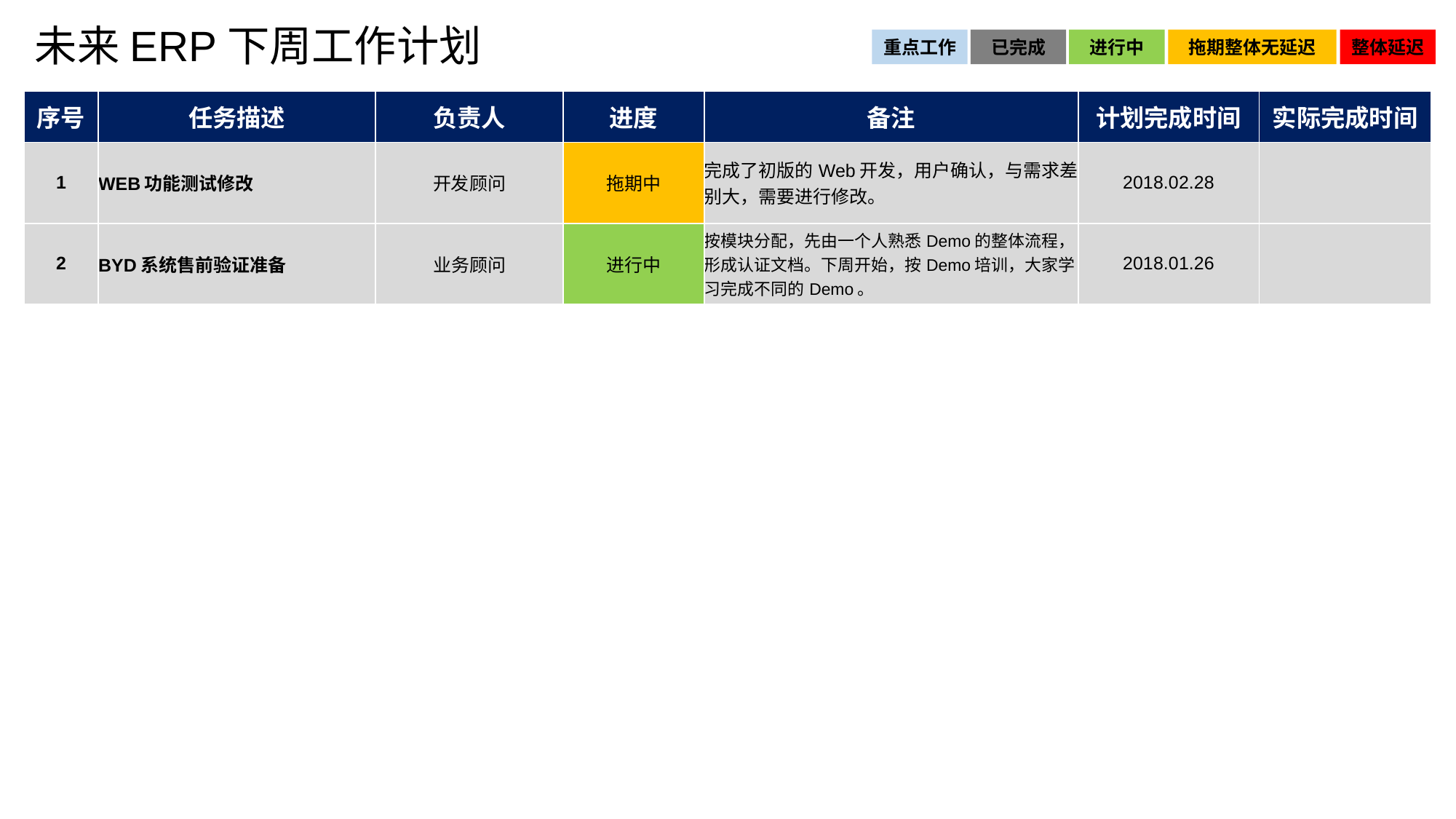

未来ERP下周工作计划
重点工作
已完成
进行中
拖期整体无延迟
整体延迟
| 序号 | 任务描述 | 负责人 | 进度 | 备注 | 计划完成时间 | 实际完成时间 |
| --- | --- | --- | --- | --- | --- | --- |
| 1 | WEB功能测试修改 | 开发顾问 | 拖期中 | 完成了初版的Web开发，用户确认，与需求差别大，需要进行修改。 | 2018.02.28 |  |
| 2 | BYD系统售前验证准备 | 业务顾问 | 进行中 | 按模块分配，先由一个人熟悉Demo的整体流程，形成认证文档。下周开始，按Demo培训，大家学习完成不同的Demo。 | 2018.01.26 |  |